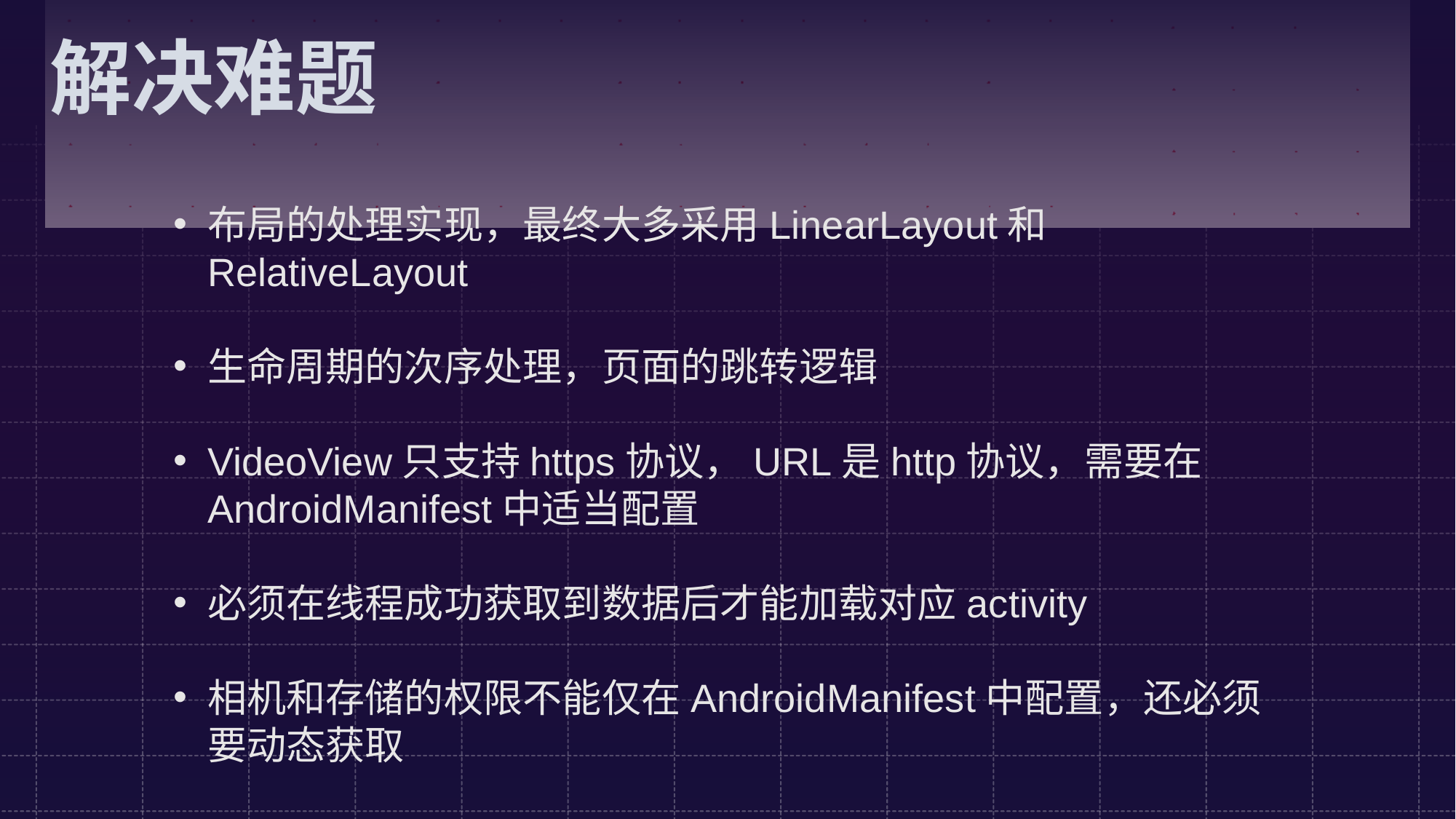

解决难题
布局的处理实现，最终大多采用LinearLayout和RelativeLayout

生命周期的次序处理，页面的跳转逻辑

VideoView只支持https协议，URL是http协议，需要在AndroidManifest中适当配置

必须在线程成功获取到数据后才能加载对应activity

相机和存储的权限不能仅在AndroidManifest中配置，还必须要动态获取